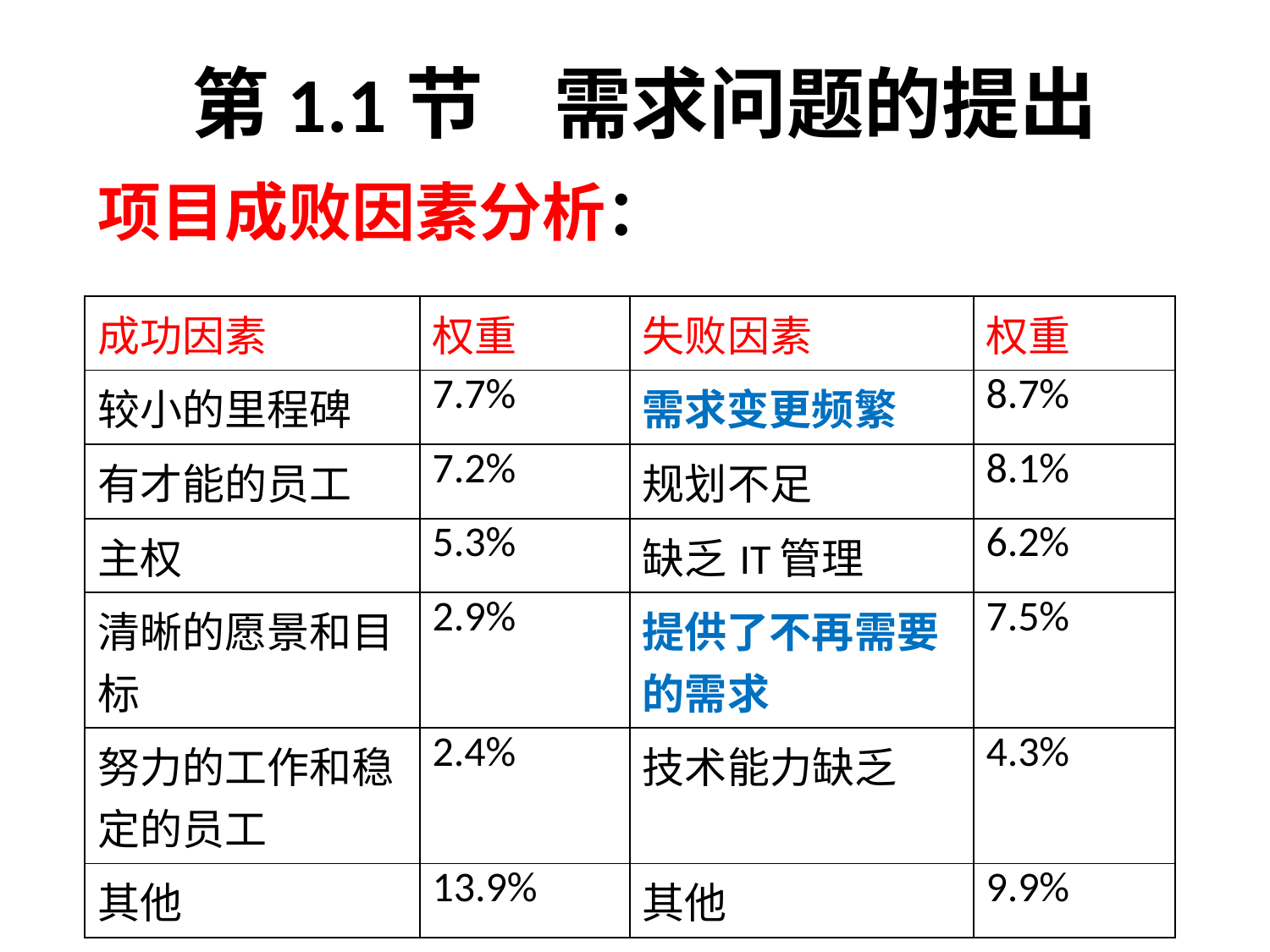

# 第1.1节    需求问题的提出
项目成败因素分析：
| 成功因素 | 权重 | 失败因素 | 权重 |
| --- | --- | --- | --- |
| 较小的里程碑 | 7.7% | 需求变更频繁 | 8.7% |
| 有才能的员工 | 7.2% | 规划不足 | 8.1% |
| 主权 | 5.3% | 缺乏IT管理 | 6.2% |
| 清晰的愿景和目标 | 2.9% | 提供了不再需要的需求 | 7.5% |
| 努力的工作和稳定的员工 | 2.4% | 技术能力缺乏 | 4.3% |
| 其他 | 13.9% | 其他 | 9.9% |